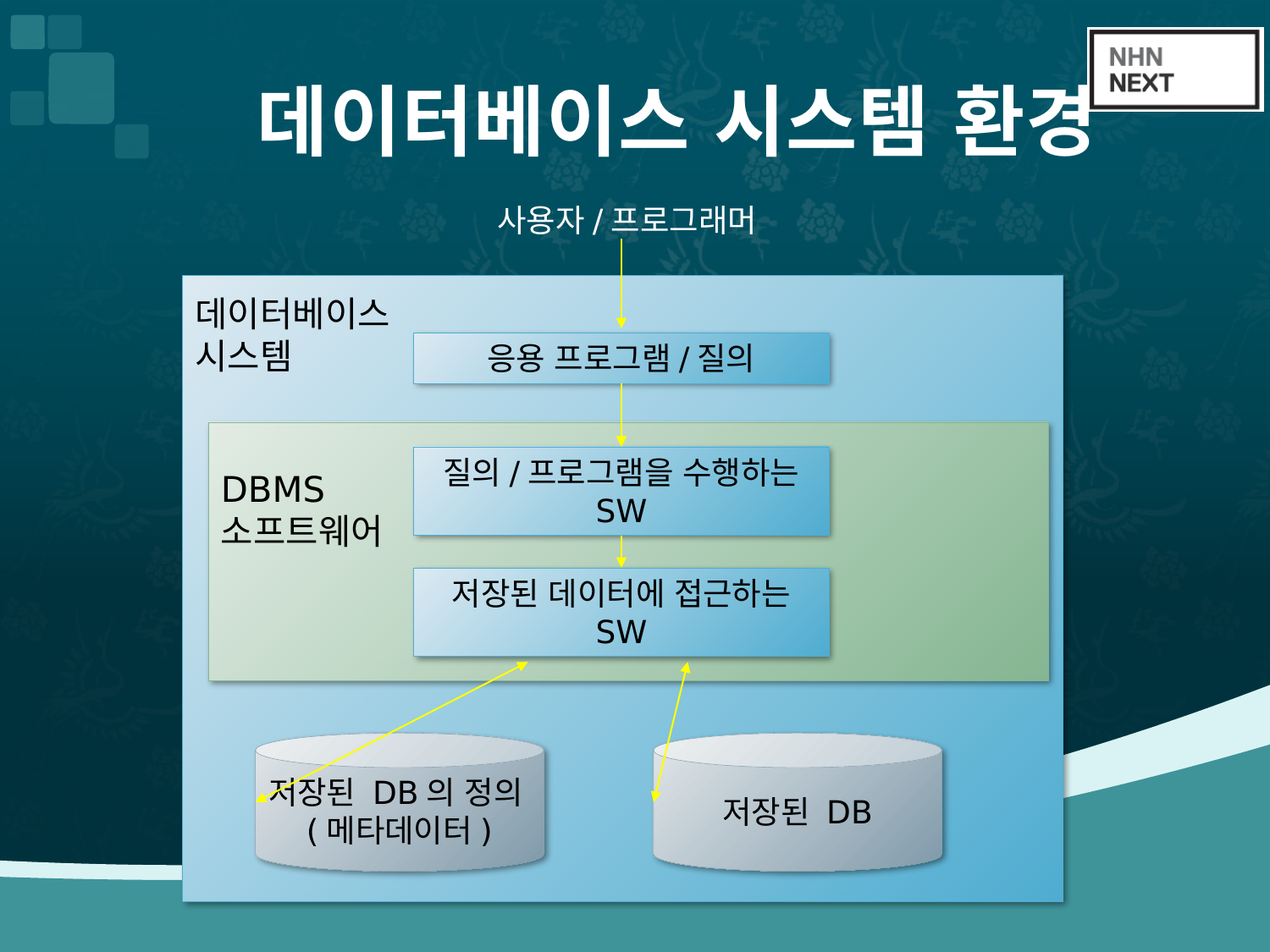

# 데이터베이스 시스템 환경
사용자/프로그래머
데이터베이스
시스템

응용 프로그램/질의
DBMS
소프트웨어

질의/프로그램을 수행하는 SW
저장된 데이터에 접근하는 SW
저장된 DB
저장된 DB의 정의(메타데이터)